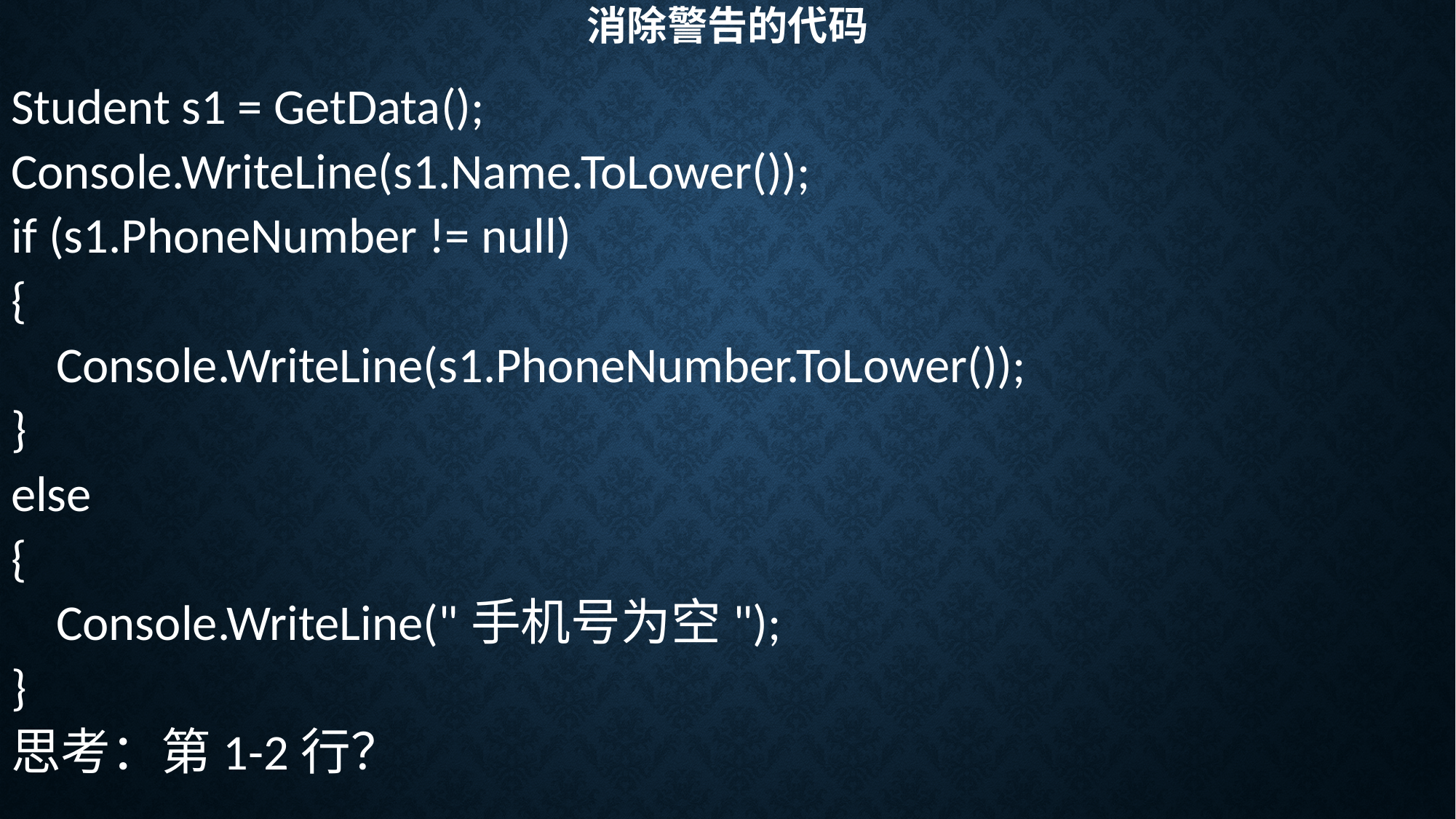

# 消除警告的代码
Student s1 = GetData();
Console.WriteLine(s1.Name.ToLower());
if (s1.PhoneNumber != null)
{
    Console.WriteLine(s1.PhoneNumber.ToLower());
}
else
{
    Console.WriteLine("手机号为空");
}
思考：第1-2行？